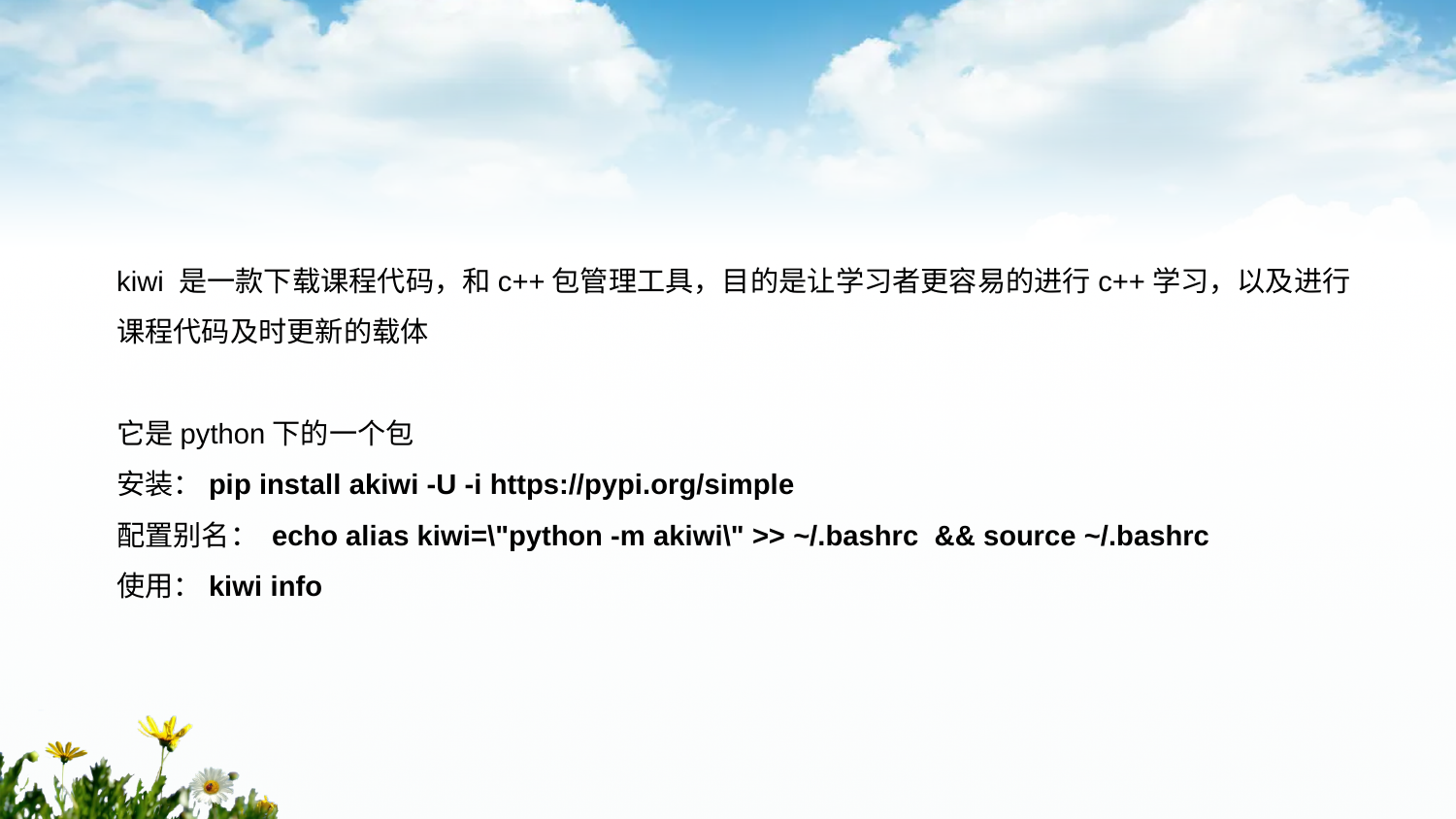

kiwi 是一款下载课程代码，和c++包管理工具，目的是让学习者更容易的进行c++学习，以及进行课程代码及时更新的载体

它是python下的一个包
安装：pip install akiwi -U -i https://pypi.org/simple
配置别名： echo alias kiwi=\"python -m akiwi\" >> ~/.bashrc  && source ~/.bashrc
使用：kiwi info